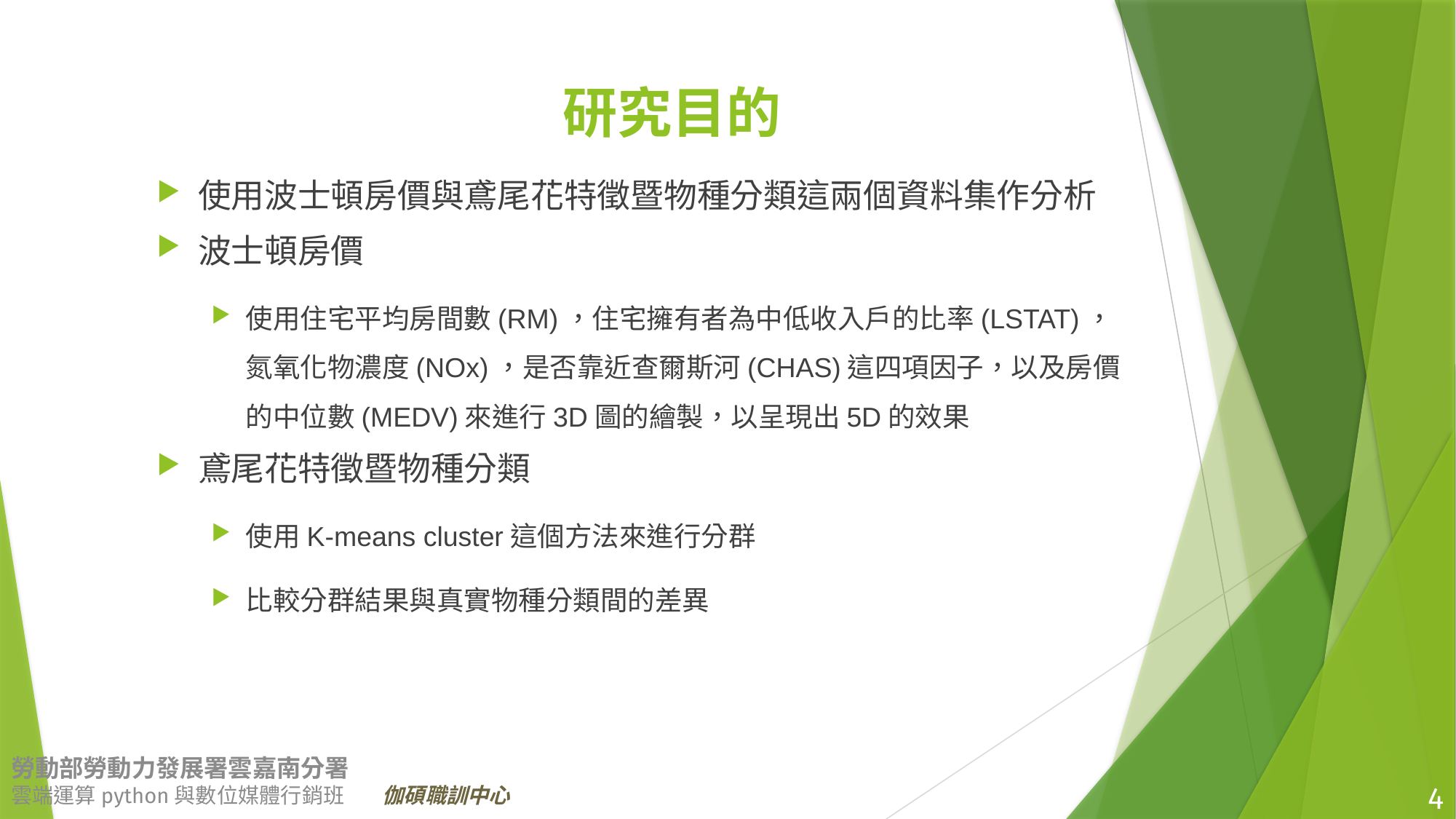

# 研究目的
使用波士頓房價與鳶尾花特徵暨物種分類這兩個資料集作分析
波士頓房價
使用住宅平均房間數(RM)，住宅擁有者為中低收入戶的比率(LSTAT)，氮氧化物濃度(NOx)，是否靠近查爾斯河(CHAS)這四項因子，以及房價的中位數(MEDV)來進行3D圖的繪製，以呈現出5D的效果
鳶尾花特徵暨物種分類
使用K-means cluster這個方法來進行分群
比較分群結果與真實物種分類間的差異

4